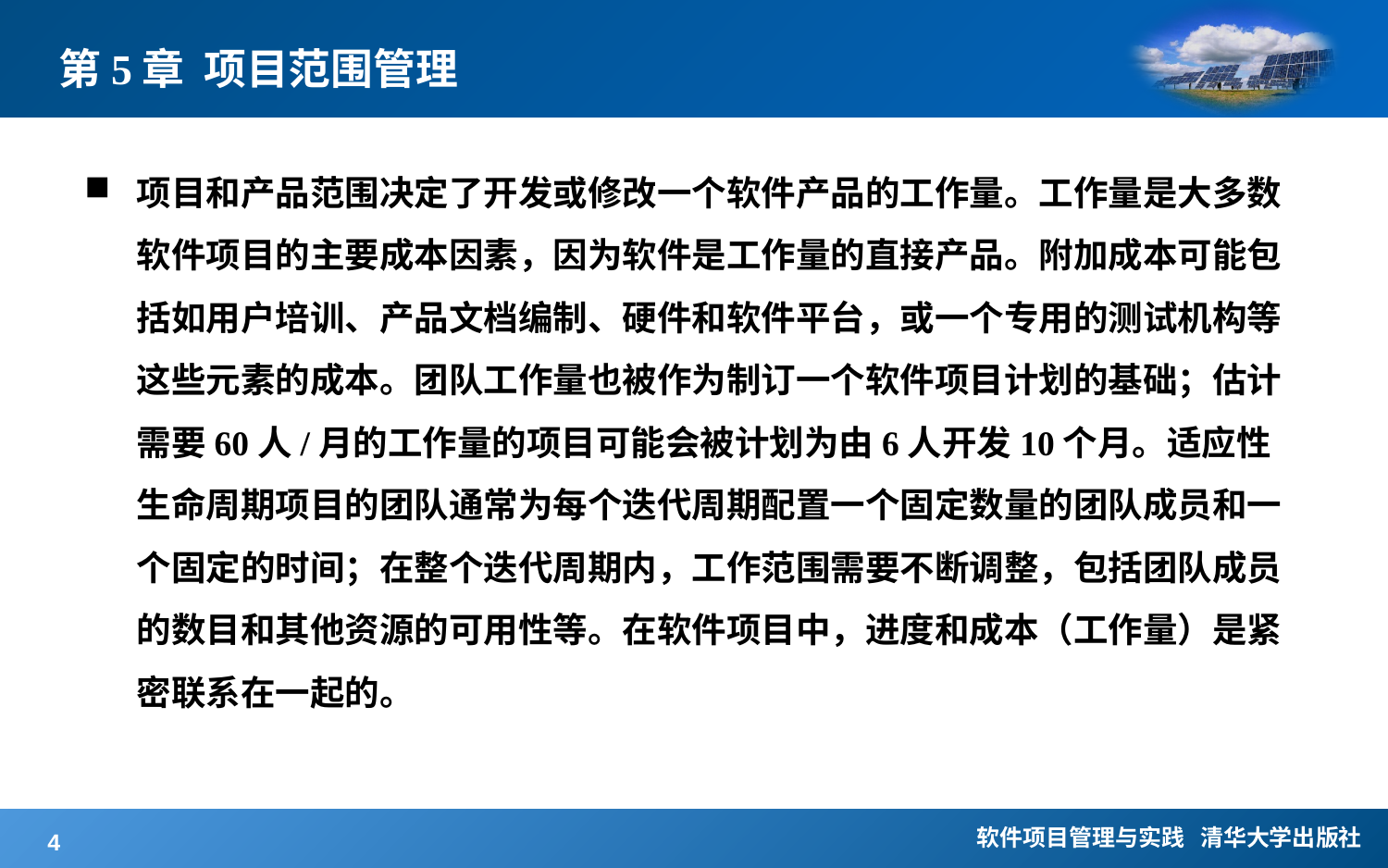

# 第5章  项目范围管理
项目和产品范围决定了开发或修改一个软件产品的工作量。工作量是大多数软件项目的主要成本因素，因为软件是工作量的直接产品。附加成本可能包括如用户培训、产品文档编制、硬件和软件平台，或一个专用的测试机构等这些元素的成本。团队工作量也被作为制订一个软件项目计划的基础；估计需要60人/月的工作量的项目可能会被计划为由6人开发10个月。适应性生命周期项目的团队通常为每个迭代周期配置一个固定数量的团队成员和一个固定的时间；在整个迭代周期内，工作范围需要不断调整，包括团队成员的数目和其他资源的可用性等。在软件项目中，进度和成本（工作量）是紧密联系在一起的。